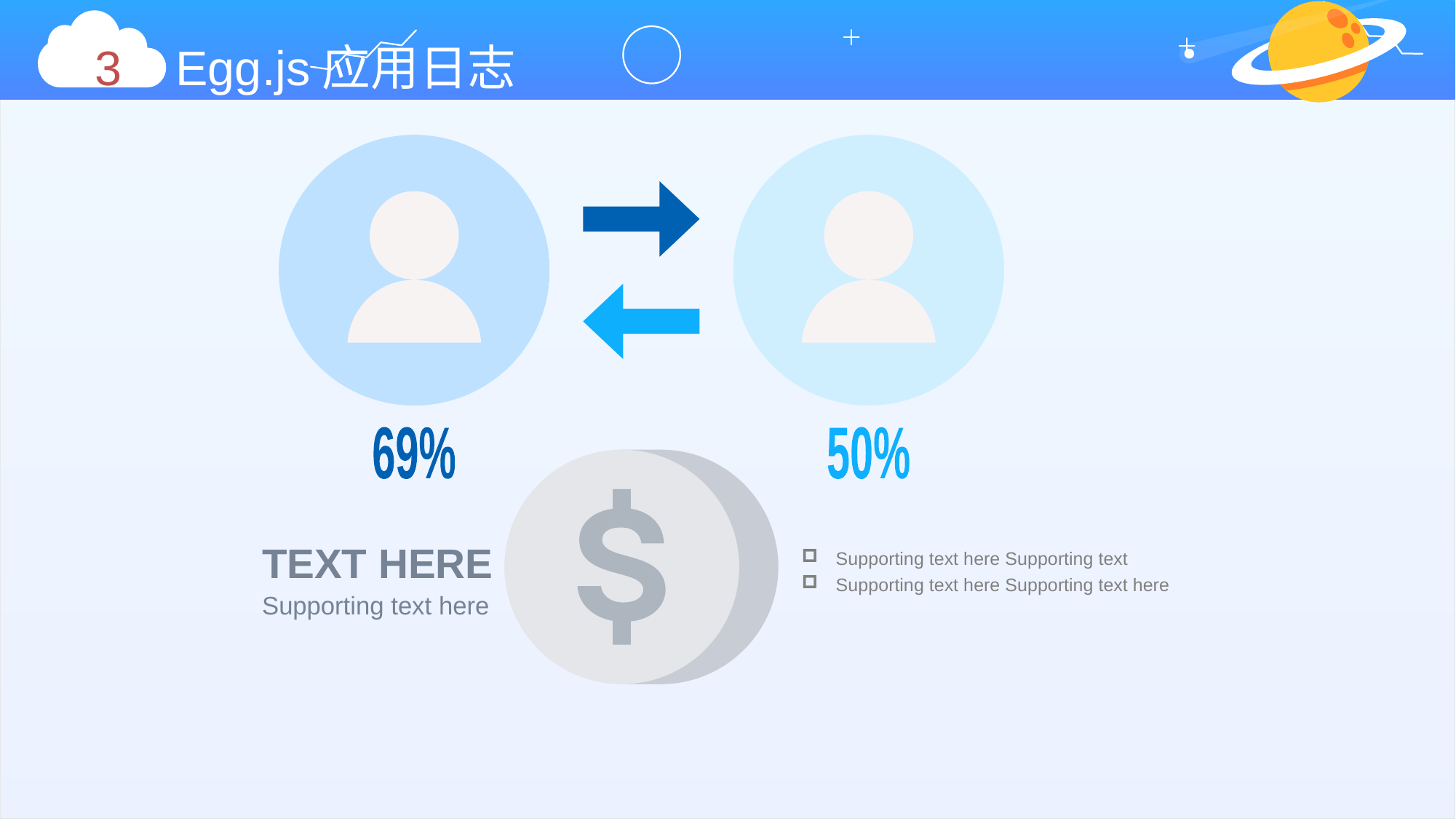

3    Egg.js应用日志

69%
50%

TEXT HERE
Supporting text here Supporting text
Supporting text here Supporting text here
Supporting text here